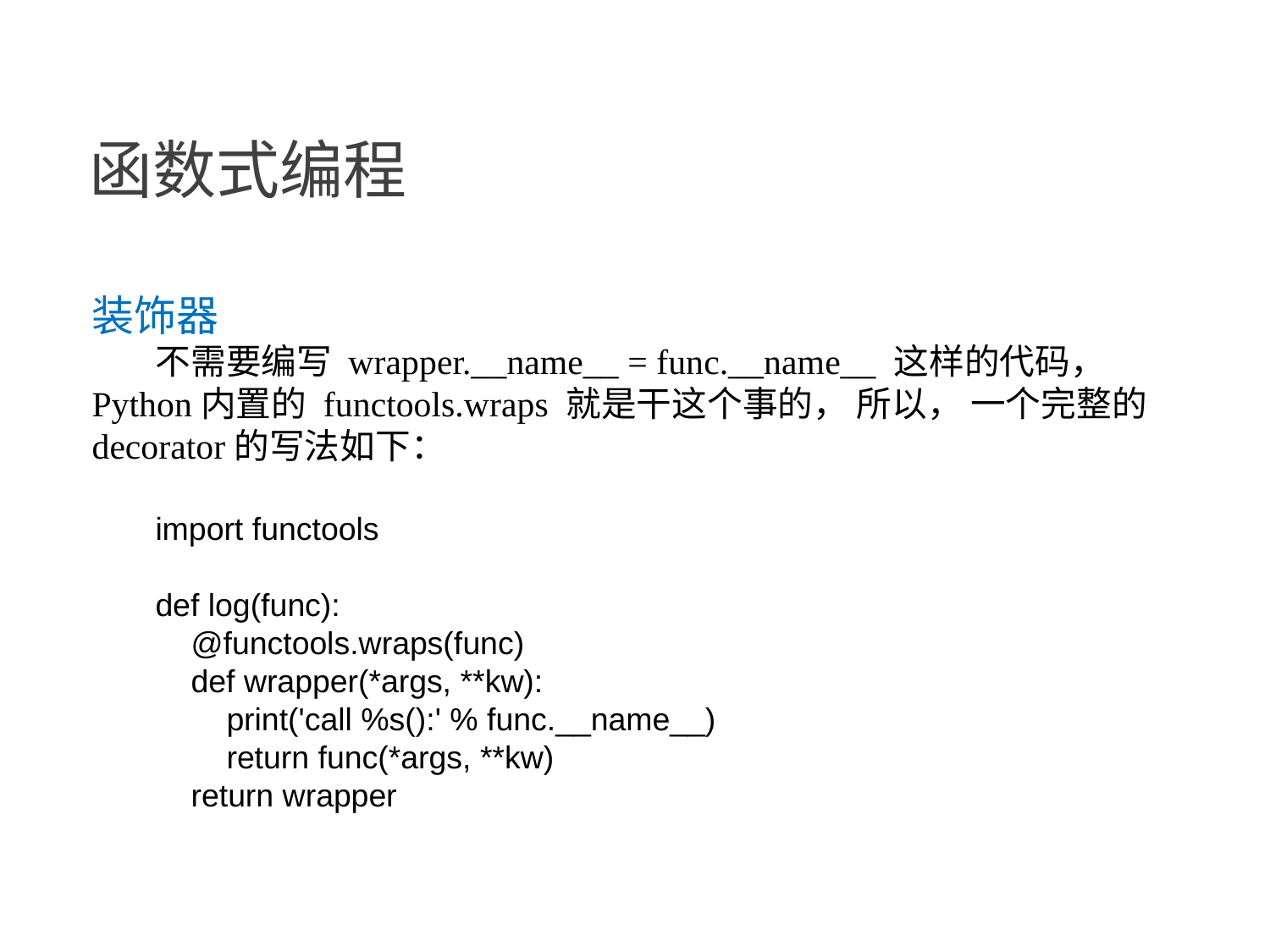

函数式编程
装饰器
不需要编写 wrapper.__name__ = func.__name__ 这样的代码， Python内置的 functools.wraps 就是干这个事的， 所以， 一个完整的decorator的写法如下：

import functools

def log(func):
    @functools.wraps(func)
    def wrapper(*args, **kw):
        print('call %s():' % func.__name__)
        return func(*args, **kw)
    return wrapper